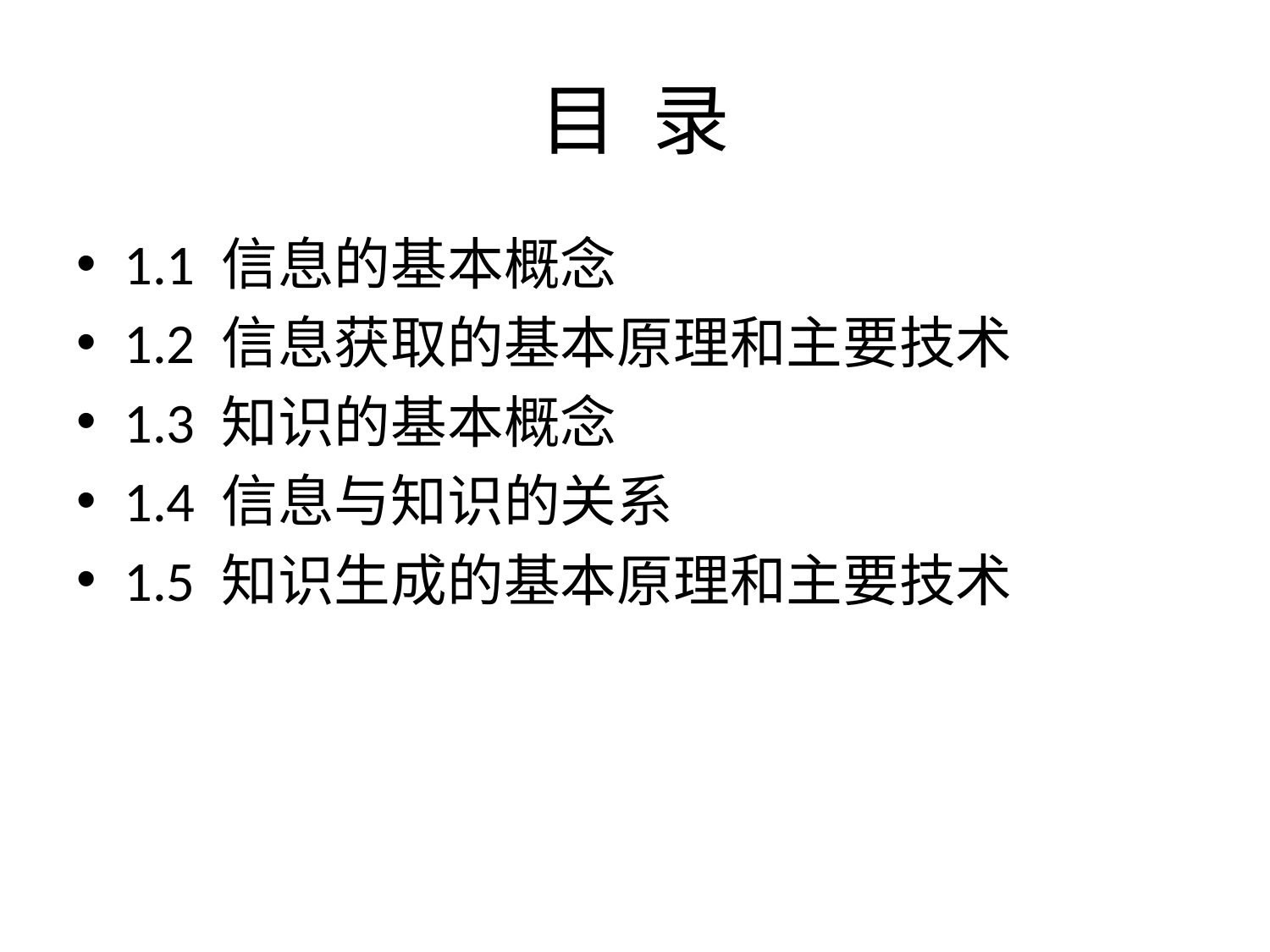

# 目  录
1.1 信息的基本概念
1.2 信息获取的基本原理和主要技术
1.3 知识的基本概念
1.4 信息与知识的关系
1.5 知识生成的基本原理和主要技术